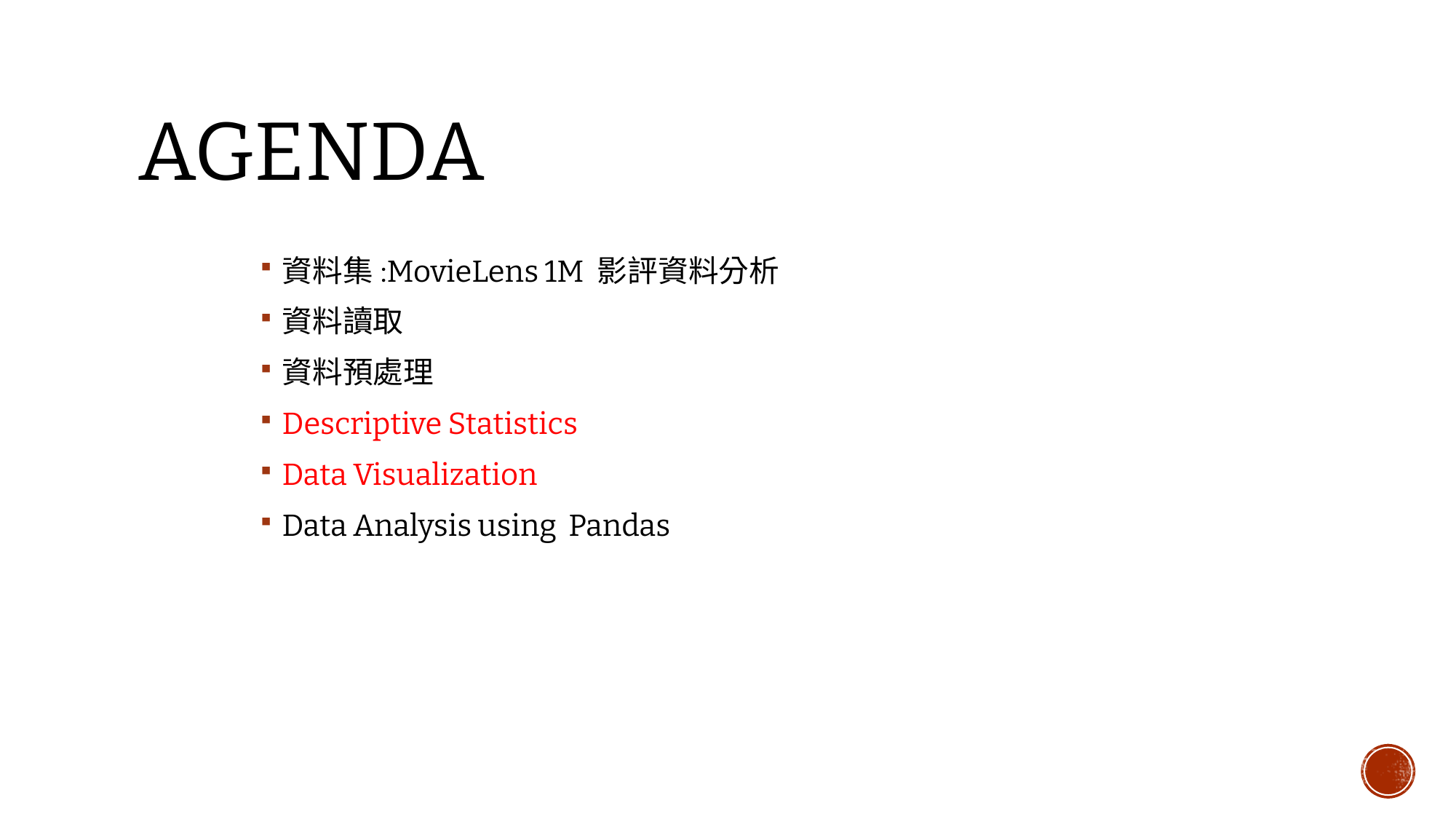

# Agenda
資料集:MovieLens 1M 影評資料分析
資料讀取
資料預處理
Descriptive Statistics
Data Visualization
Data Analysis using  Pandas